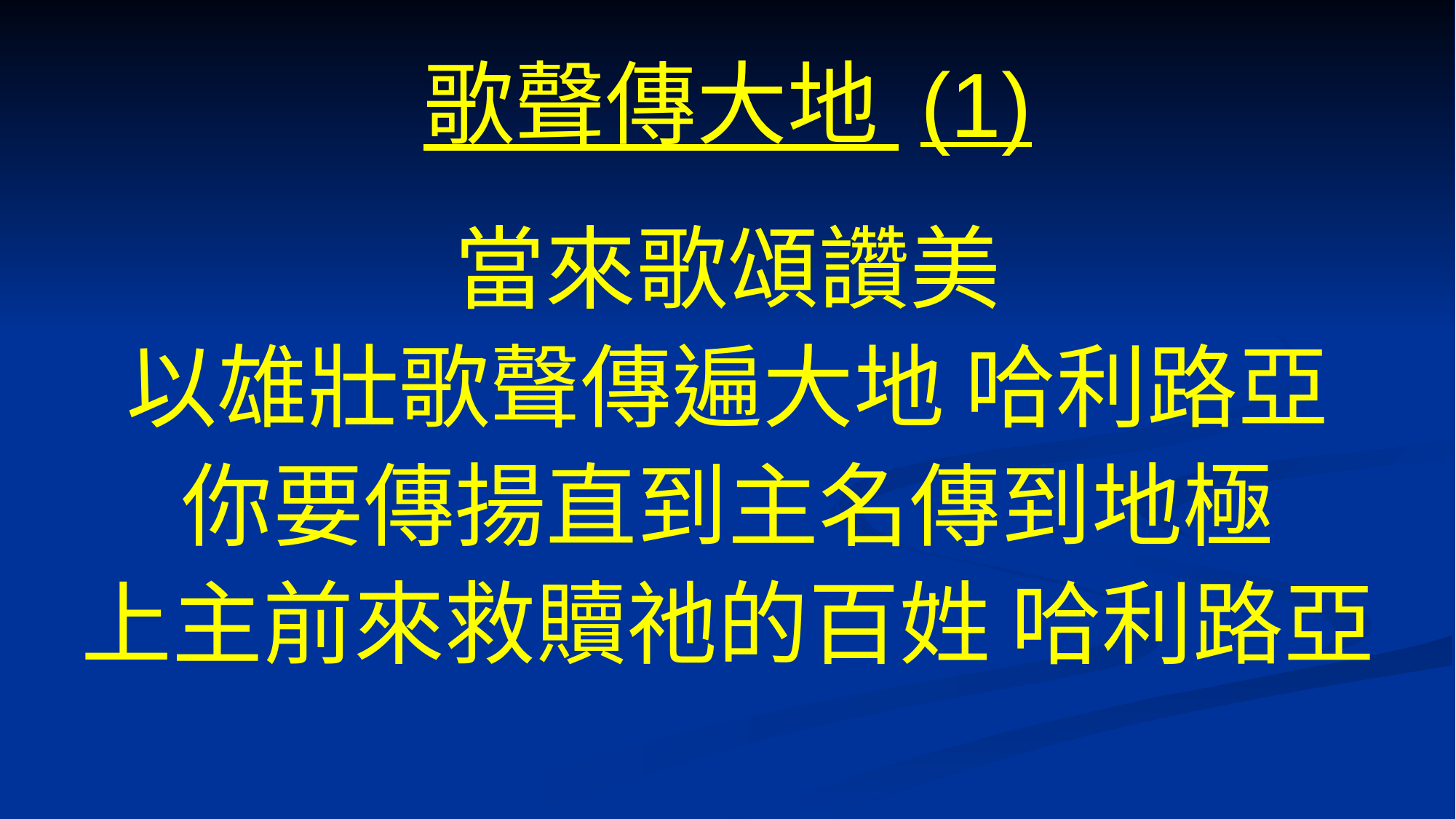

# 歌聲傳大地 (1)
當來歌頌讚美
以雄壯歌聲傳遍大地 哈利路亞
你要傳揚直到主名傳到地極
上主前來救贖祂的百姓 哈利路亞